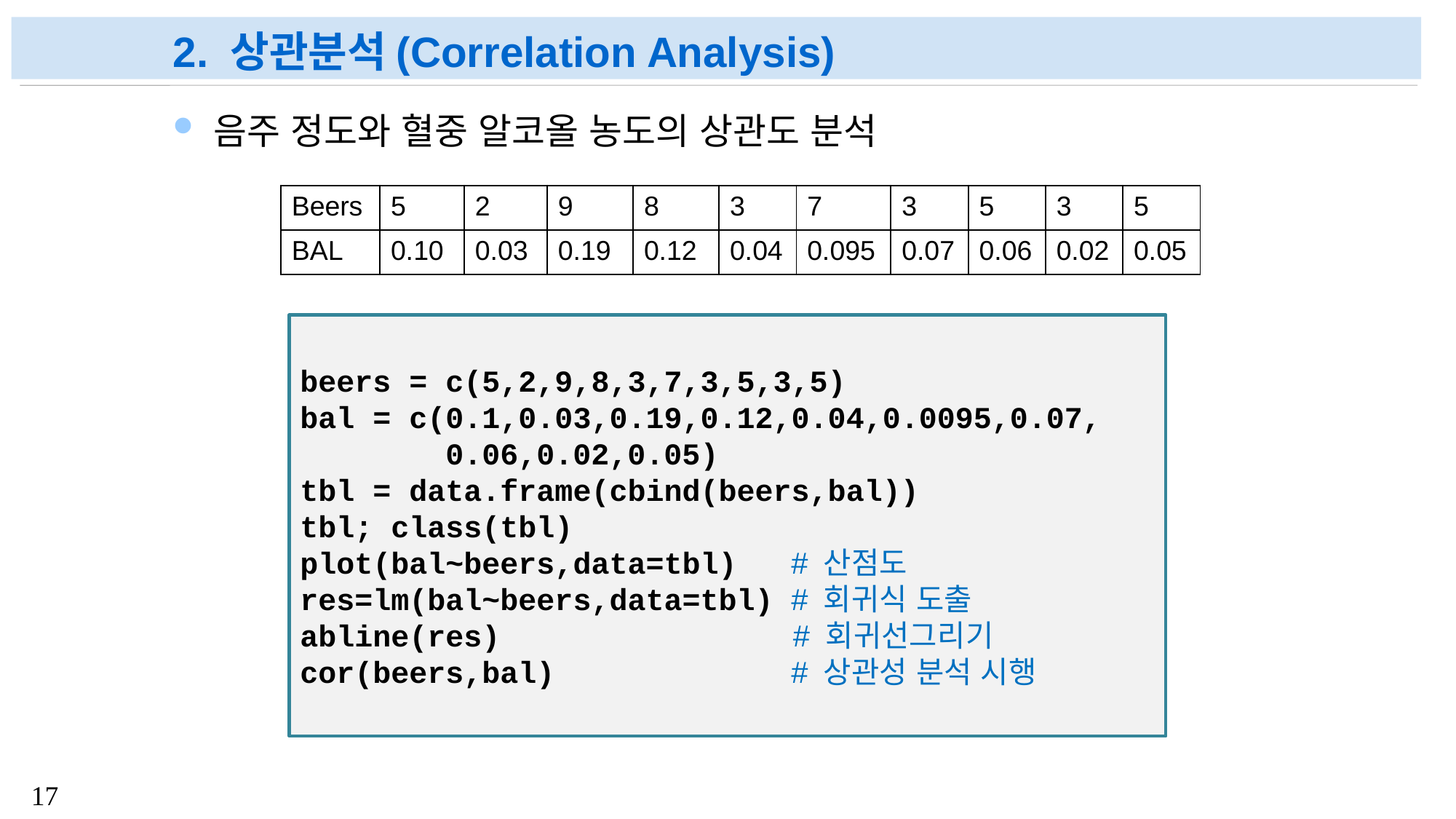

# 2. 상관분석(Correlation Analysis)
음주 정도와 혈중 알코올 농도의 상관도 분석
| Beers | 5 | 2 | 9 | 8 | 3 | 7 | 3 | 5 | 3 | 5 |
| --- | --- | --- | --- | --- | --- | --- | --- | --- | --- | --- |
| BAL | 0.10 | 0.03 | 0.19 | 0.12 | 0.04 | 0.095 | 0.07 | 0.06 | 0.02 | 0.05 |
beers = c(5,2,9,8,3,7,3,5,3,5)
bal = c(0.1,0.03,0.19,0.12,0.04,0.0095,0.07,
        0.06,0.02,0.05)
tbl = data.frame(cbind(beers,bal))
tbl; class(tbl)
plot(bal~beers,data=tbl)   # 산점도
res=lm(bal~beers,data=tbl) # 회귀식 도출
abline(res)                                   # 회귀선그리기
cor(beers,bal)             # 상관성 분석 시행